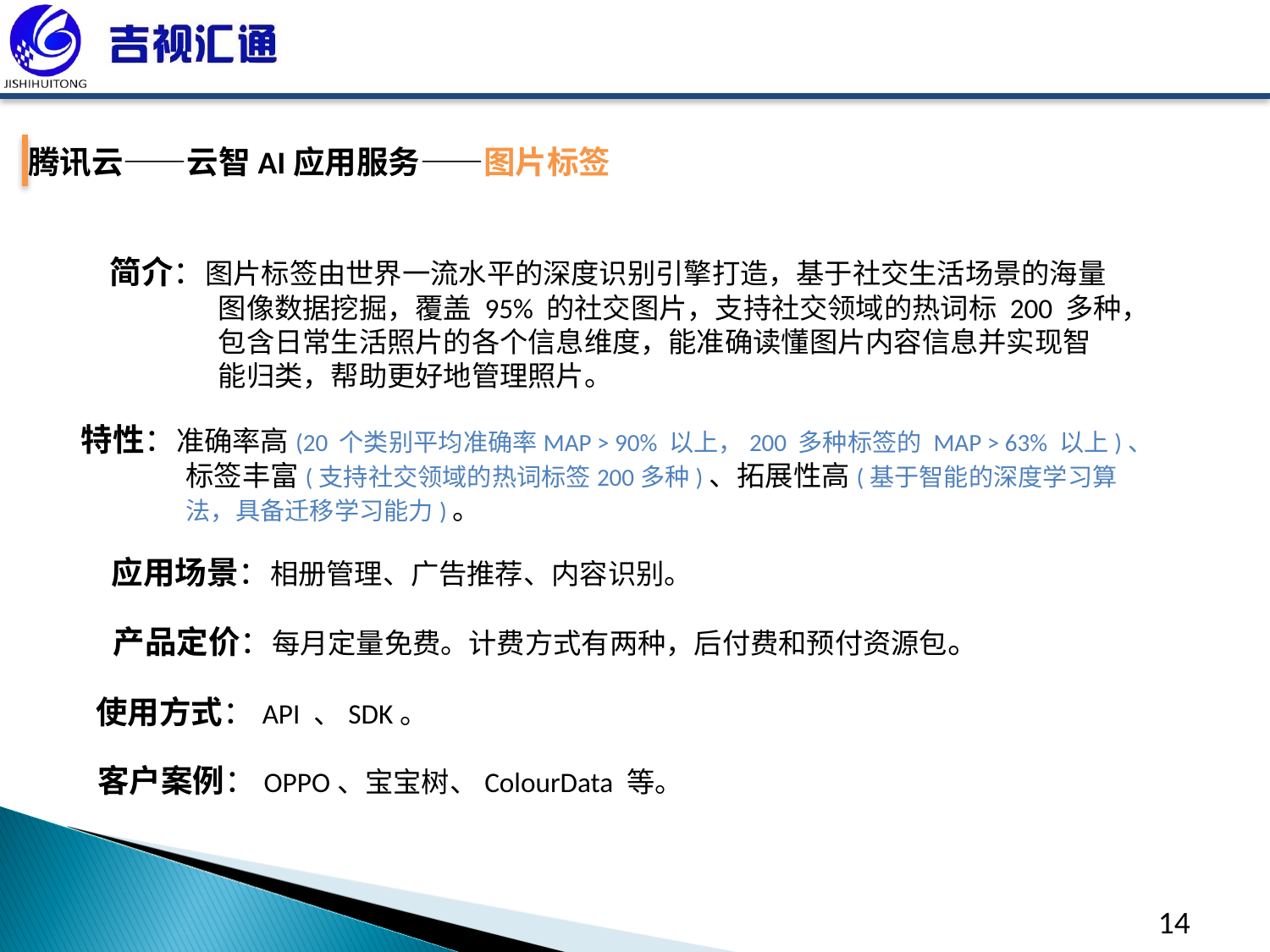

腾讯云——云智AI应用服务——图片标签
简介：图片标签由世界一流水平的深度识别引擎打造，基于社交生活场景的海量
                图像数据挖掘，覆盖 95% 的社交图片，支持社交领域的热词标 200 多种，
                包含日常生活照片的各个信息维度，能准确读懂图片内容信息并实现智
                能归类，帮助更好地管理照片。
特性：准确率高(20 个类别平均准确率MAP > 90% 以上，200 多种标签的 MAP > 63% 以上)、
                  标签丰富(支持社交领域的热词标签200多种)、拓展性高(基于智能的深度学习算
                  法，具备迁移学习能力)。
应用场景：相册管理、广告推荐、内容识别。
产品定价：每月定量免费。计费方式有两种，后付费和预付资源包。
使用方式：API 、SDK。
客户案例：OPPO、宝宝树、ColourData 等。
14